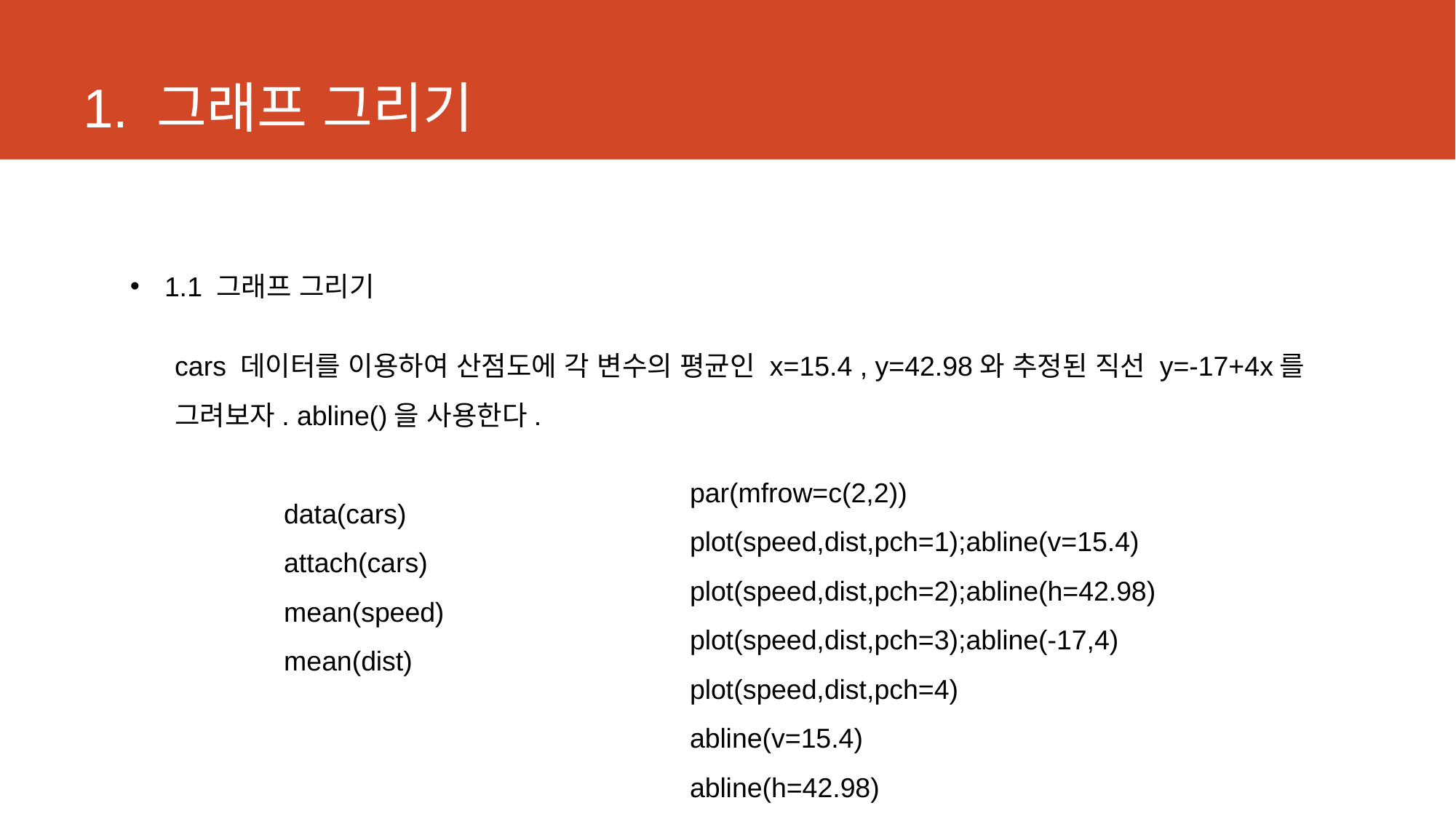

# 1. 그래프 그리기
1.1 그래프 그리기
cars 데이터를 이용하여 산점도에 각 변수의 평균인 x=15.4 , y=42.98와 추정된 직선 y=-17+4x를 그려보자. abline()을 사용한다.

	data(cars)
	attach(cars)
	mean(speed)
	mean(dist)

par(mfrow=c(2,2))
plot(speed,dist,pch=1);abline(v=15.4)
plot(speed,dist,pch=2);abline(h=42.98)
plot(speed,dist,pch=3);abline(-17,4)
plot(speed,dist,pch=4)
abline(v=15.4)
abline(h=42.98)